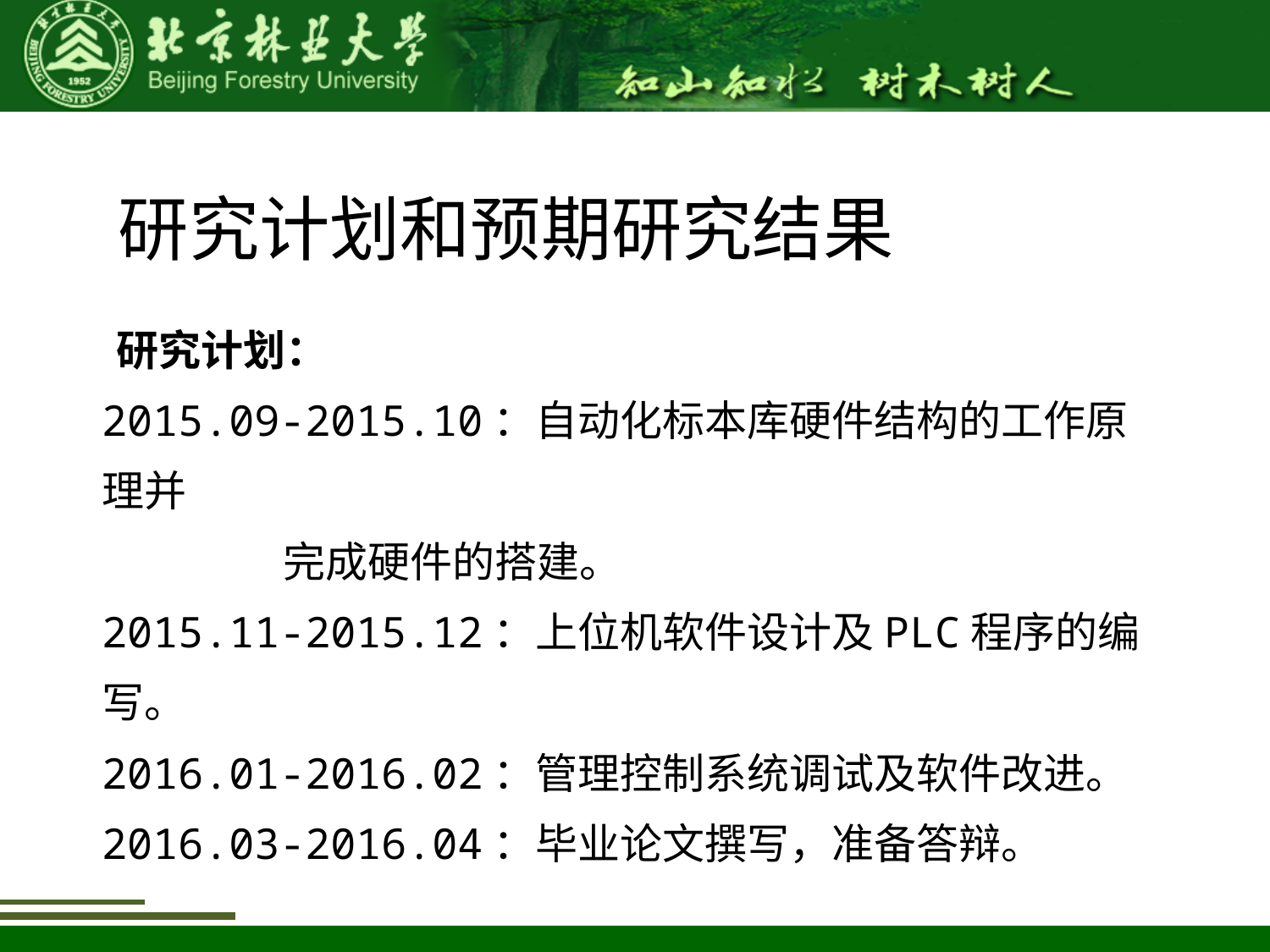

研究计划和预期研究结果
 研究计划：
2015.09-2015.10：自动化标本库硬件结构的工作原理并
                  完成硬件的搭建。
2015.11-2015.12：上位机软件设计及PLC程序的编写。
2016.01-2016.02：管理控制系统调试及软件改进。
2016.03-2016.04：毕业论文撰写，准备答辩。